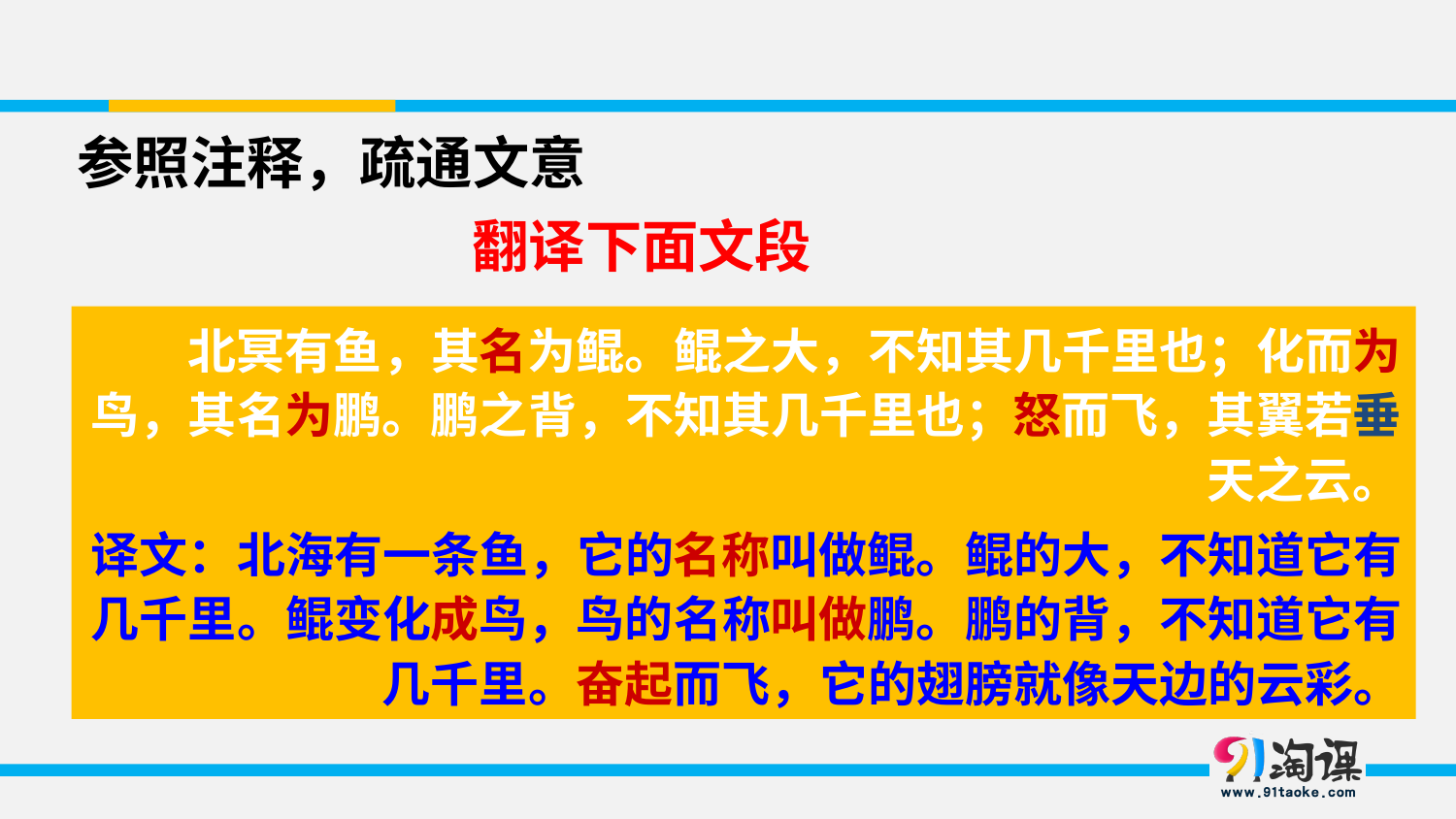

参照注释，疏通文意
翻译下面文段
    北冥有鱼，其名为鲲。鲲之大，不知其几千里也；化而为鸟，其名为鹏。鹏之背，不知其几千里也；怒而飞，其翼若垂天之云。
译文：北海有一条鱼，它的名称叫做鲲。鲲的大，不知道它有几千里。鲲变化成鸟，鸟的名称叫做鹏。鹏的背，不知道它有几千里。奋起而飞，它的翅膀就像天边的云彩。